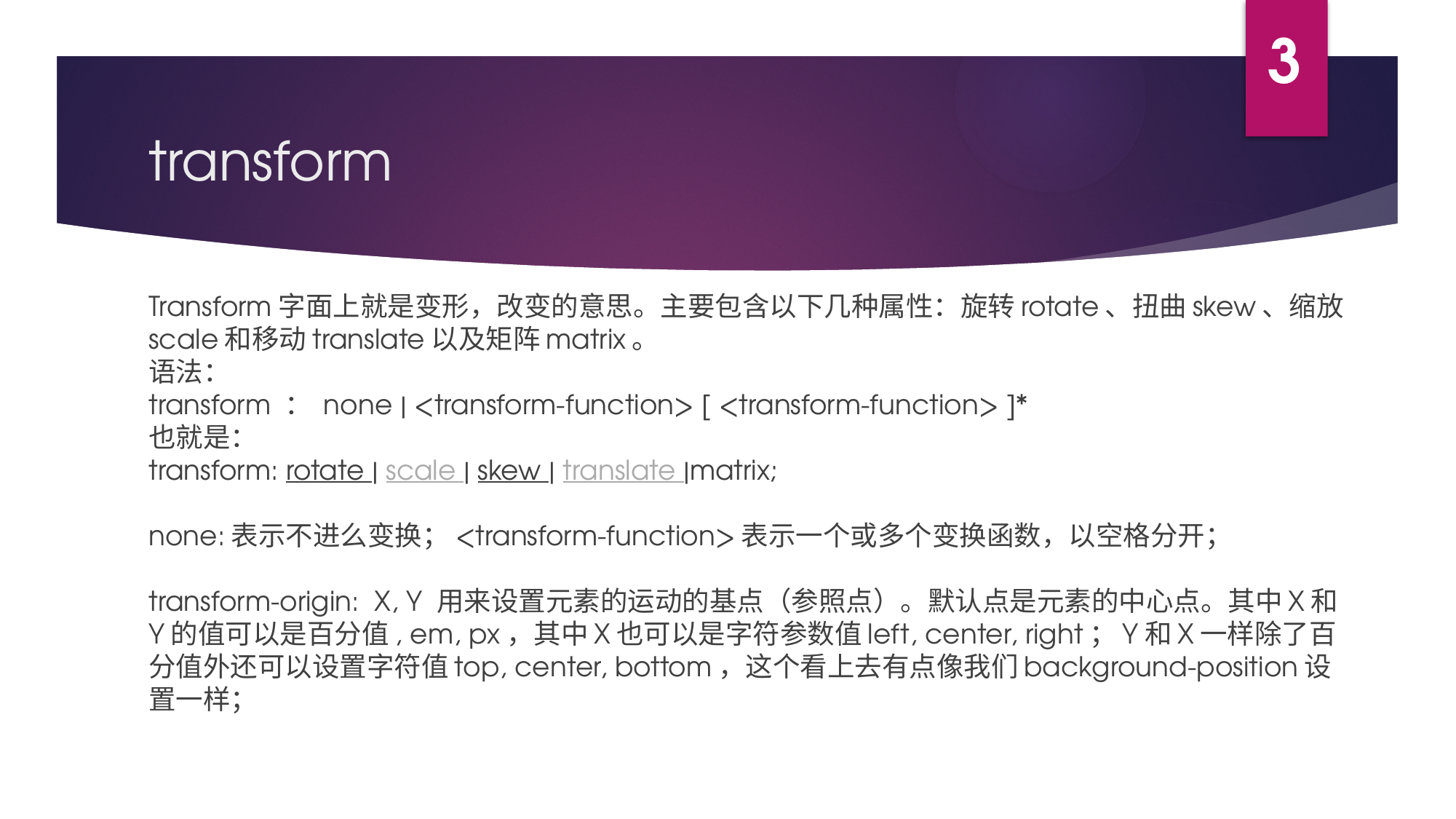

3
# transform
Transform字面上就是变形，改变的意思。主要包含以下几种属性：旋转rotate、扭曲skew、缩放scale和移动translate以及矩阵matrix。
语法：
transform ： none | <transform-function> [ <transform-function> ]*
也就是：
transform: rotate | scale | skew | translate |matrix;

none:表示不进么变换；<transform-function>表示一个或多个变换函数，以空格分开；

transform-origin:  X, Y 用来设置元素的运动的基点（参照点）。默认点是元素的中心点。其中X和Y的值可以是百分值, em, px，其中X也可以是字符参数值left, center, right；Y和X一样除了百分值外还可以设置字符值top, center, bottom，这个看上去有点像我们background-position设置一样；